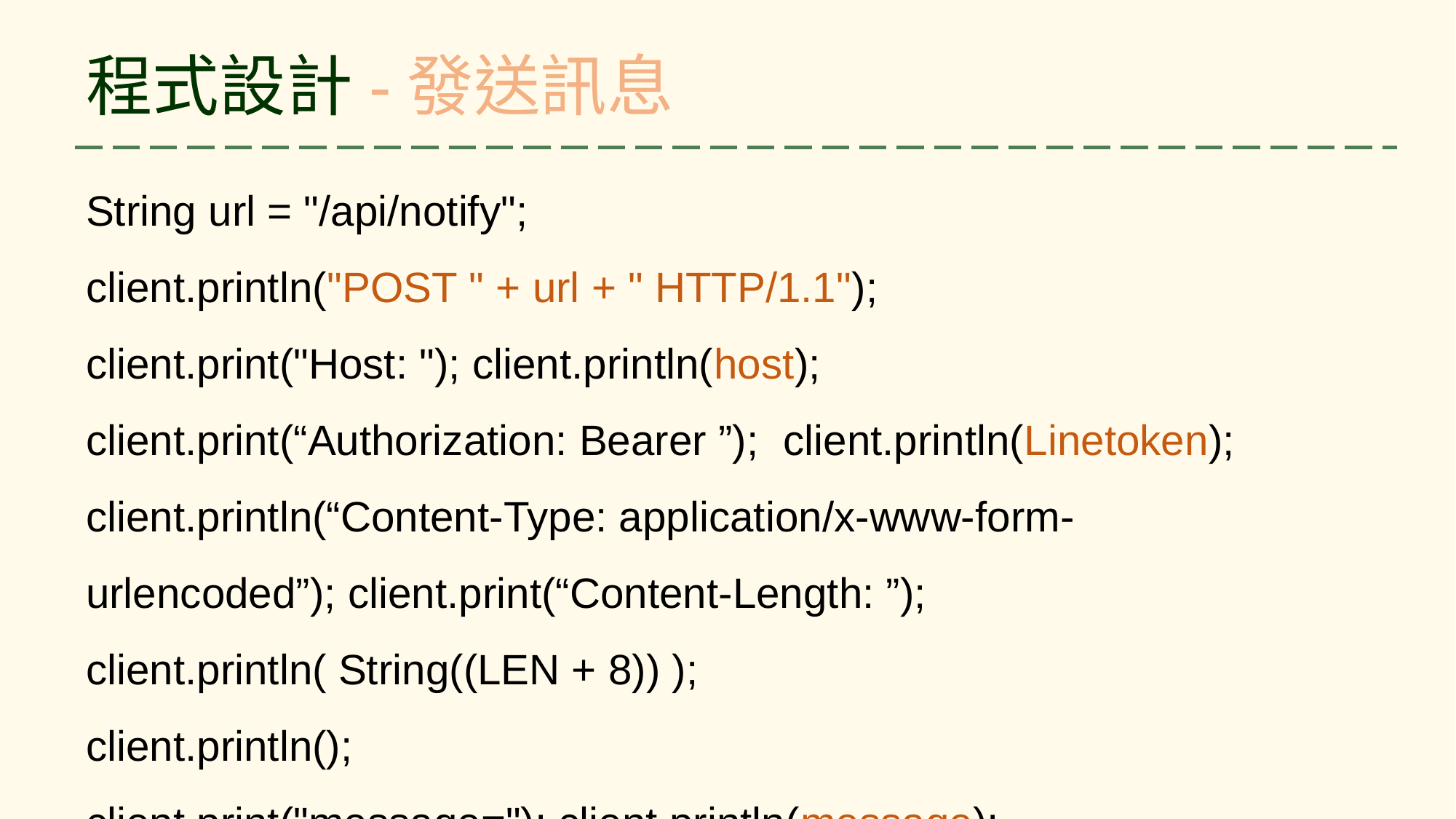

程式設計-發送訊息
String url = "/api/notify";
client.println("POST " + url + " HTTP/1.1");
client.print("Host: "); client.println(host);
client.print(“Authorization: Bearer ”);  client.println(Linetoken);
client.println(“Content-Type: application/x-www-form-urlencoded”); client.print(“Content-Length: ”);  client.println( String((LEN + 8)) );
client.println();
client.print("message="); client.println(message);